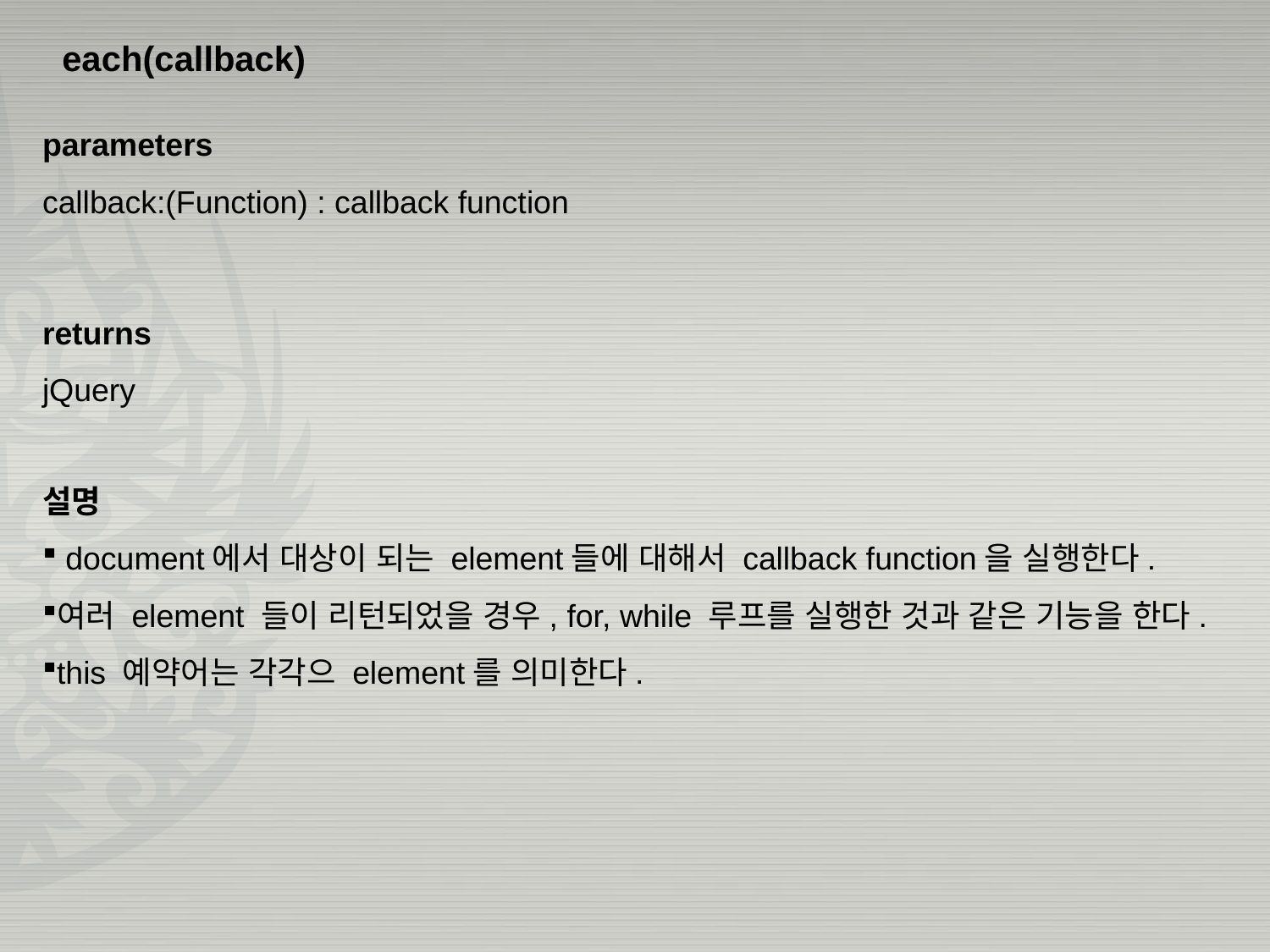

each(callback)
parameters
callback:(Function) : callback function
returns
jQuery
설명
 document에서 대상이 되는 element들에 대해서 callback function을 실행한다.
여러 element 들이 리턴되었을 경우, for, while 루프를 실행한 것과 같은 기능을 한다.
this 예약어는 각각으 element를 의미한다.